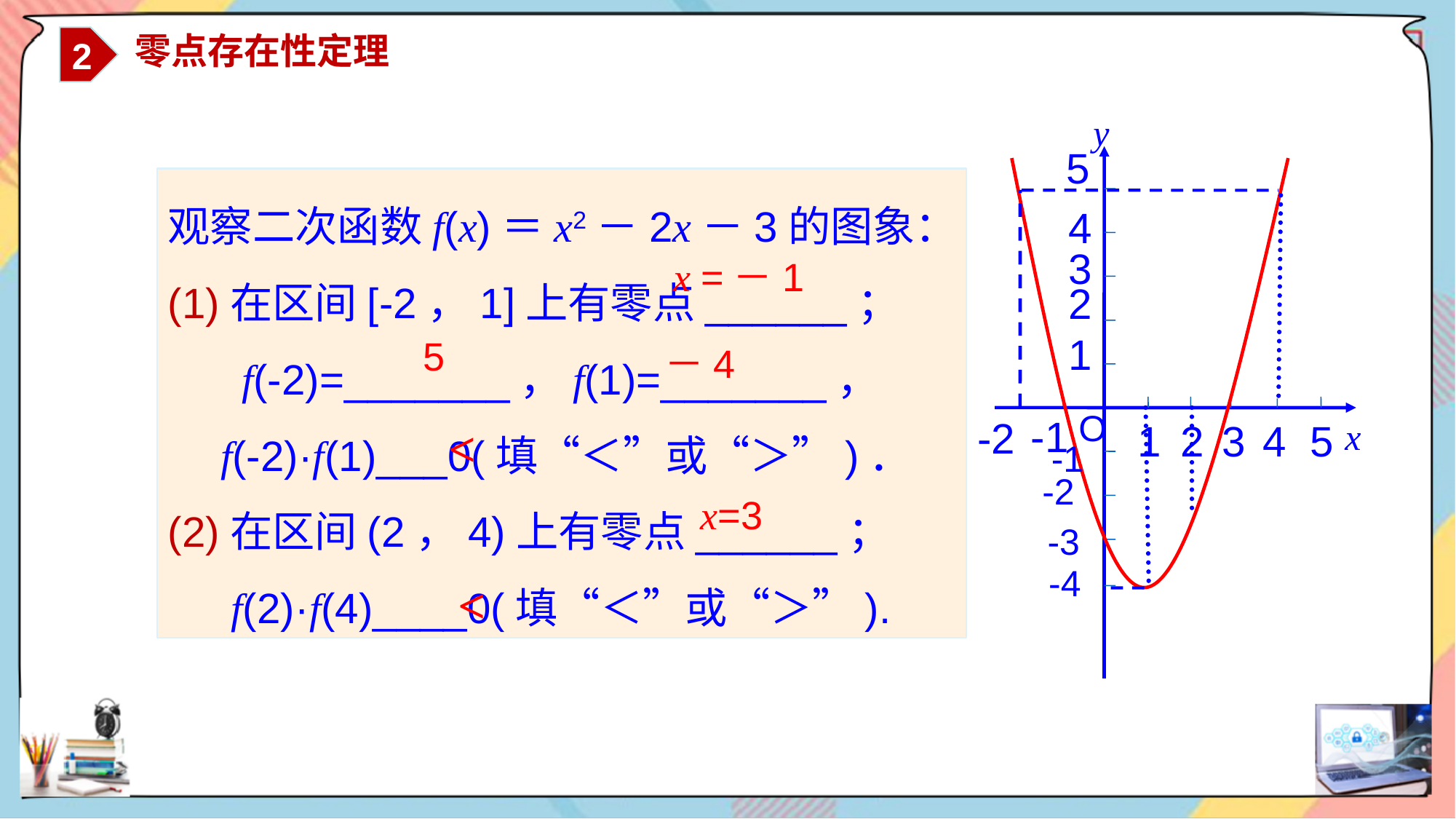

2
 零点存在性定理
y
5

观察二次函数f(x)＝x2－2x－3的图象：
(1)在区间[-2，1]上有零点______；
       f(-2)=_______，f(1)=_______，
     f(-2)·f(1)___0(填“＜”或“＞”)．
(2)在区间(2，4)上有零点______；
      f(2)·f(4)____0(填“＜”或“＞”).

4

3
x =－1
2

1
5
－4

O
-1
-2

1
2
3
4
5
x
<
-1

-2
x=3

-3

-4
<